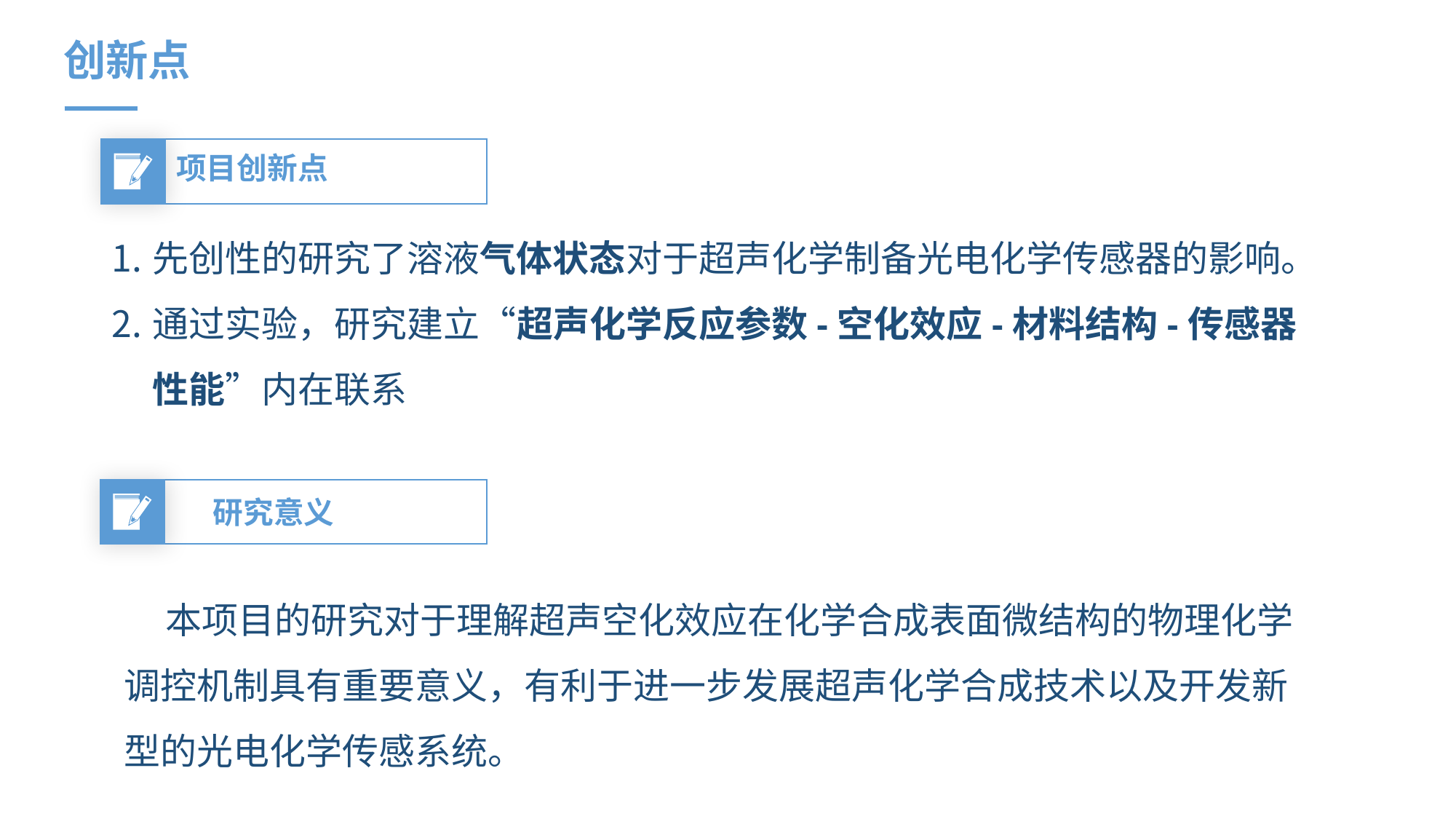

创新点

项目创新点
先创性的研究了溶液气体状态对于超声化学制备光电化学传感器的影响。
通过实验，研究建立“超声化学反应参数-空化效应-材料结构-传感器性能”内在联系

研究意义
    本项目的研究对于理解超声空化效应在化学合成表面微结构的物理化学调控机制具有重要意义，有利于进一步发展超声化学合成技术以及开发新型的光电化学传感系统。